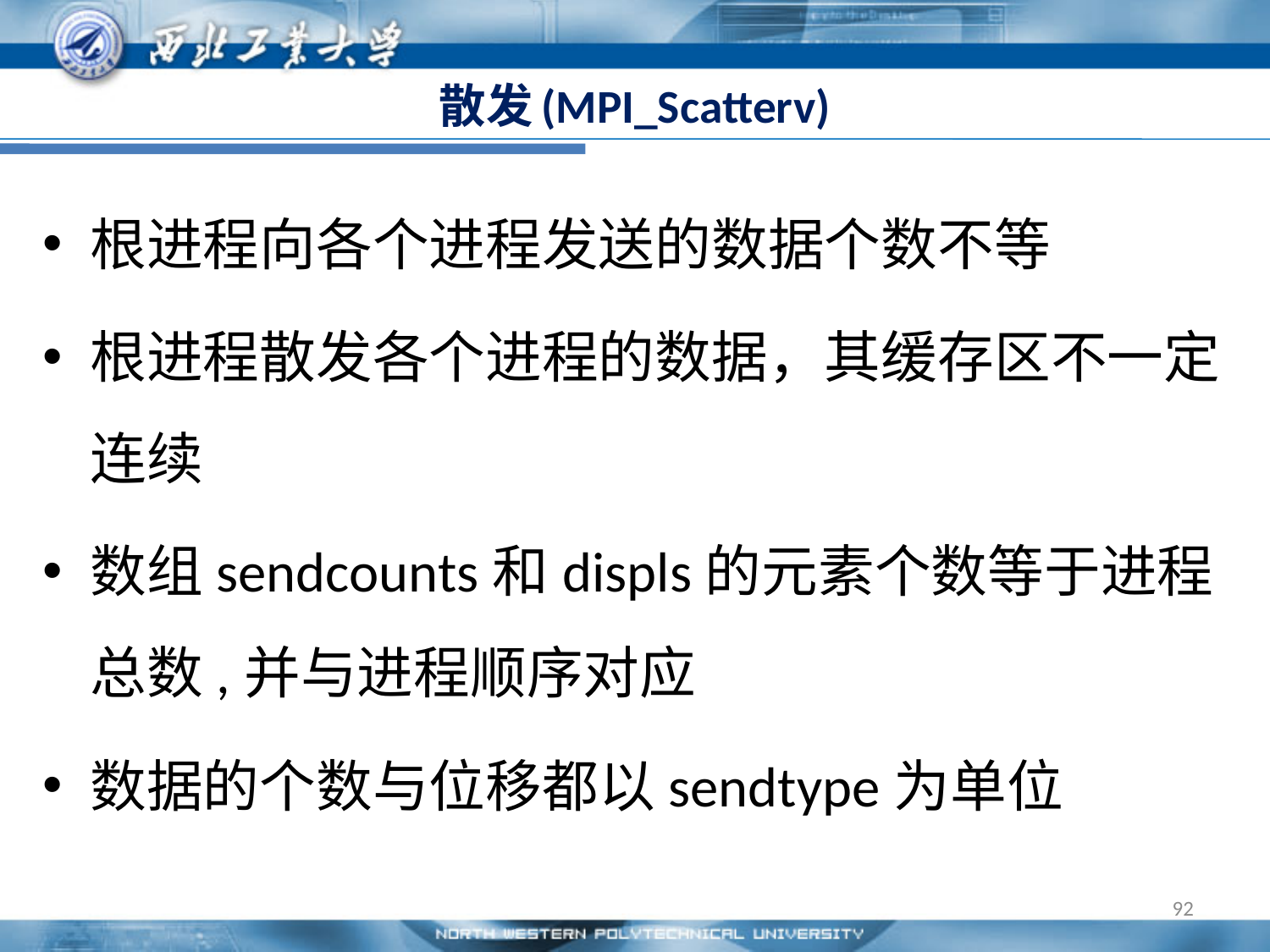

# 散发(MPI_Scatterv)
根进程向各个进程发送的数据个数不等
根进程散发各个进程的数据，其缓存区不一定连续
数组sendcounts和displs的元素个数等于进程总数,并与进程顺序对应
数据的个数与位移都以sendtype为单位

92